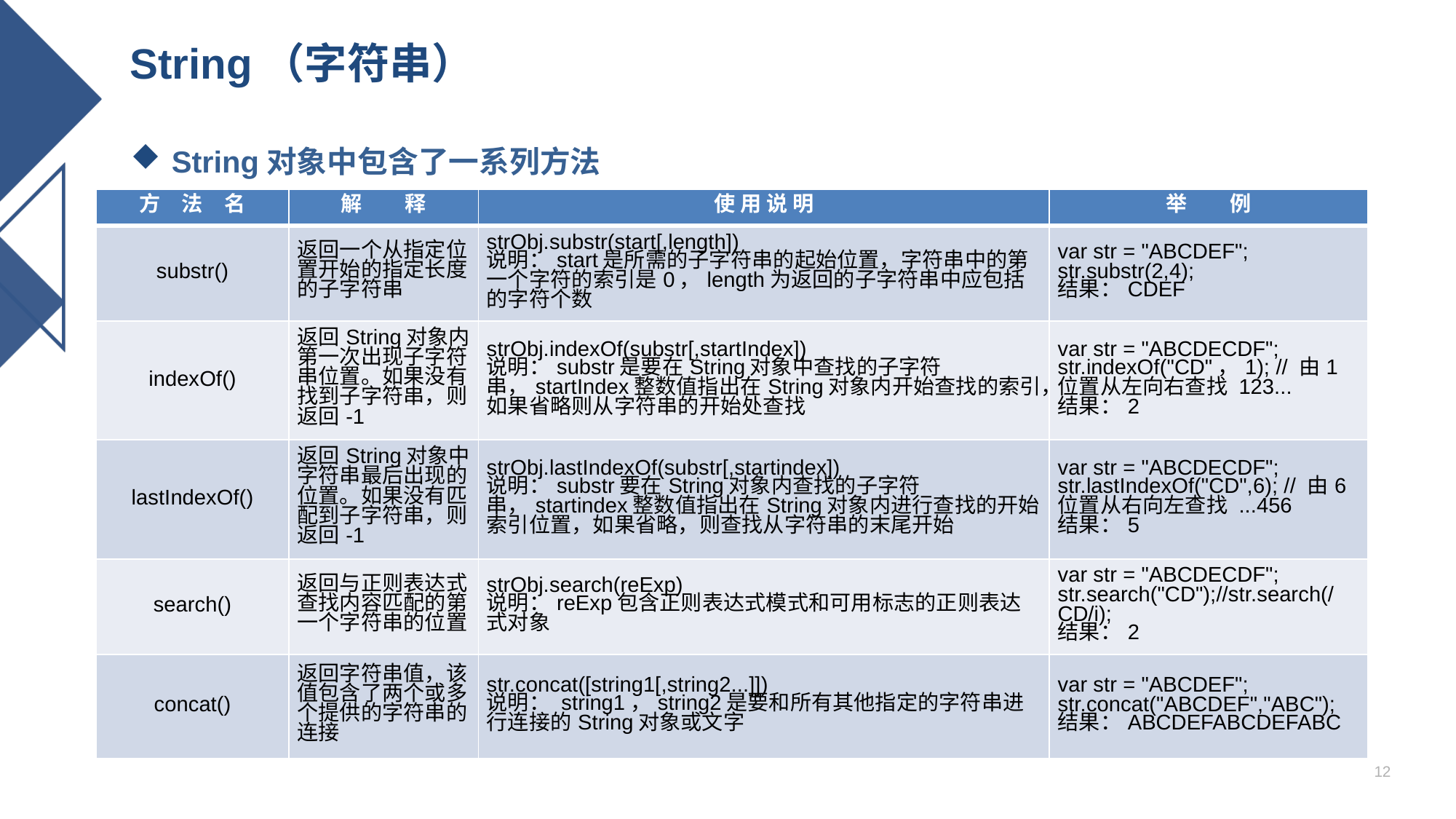

# String（字符串）
String对象中包含了一系列方法
| 方　法　名 | 解　　释 | 使 用 说 明 | 举　　例 |
| --- | --- | --- | --- |
| substr() | 返回一个从指定位置开始的指定长度的子字符串 | strObj.substr(start[,length]) 说明：start是所需的子字符串的起始位置，字符串中的第一个字符的索引是0，length为返回的子字符串中应包括的字符个数 | var str = "ABCDEF"; str.substr(2,4); 结果：CDEF |
| indexOf() | 返回String对象内第一次出现子字符串位置。如果没有找到子字符串，则返回-1 | strObj.indexOf(substr[,startIndex]) 说明：substr是要在String对象中查找的子字符串，startIndex整数值指出在String对象内开始查找的索引，如果省略则从字符串的开始处查找 | var str = "ABCDECDF"; str.indexOf("CD"，1); // 由1位置从左向右查找 123... 结果：2 |
| lastIndexOf() | 返回String对象中字符串最后出现的位置。如果没有匹配到子字符串，则返回-1 | strObj.lastIndexOf(substr[,startindex]) 说明：substr要在String对象内查找的子字符串，startindex整数值指出在String对象内进行查找的开始索引位置，如果省略，则查找从字符串的末尾开始 | var str = "ABCDECDF"; str.lastIndexOf("CD",6); // 由6位置从右向左查找 ...456 结果：5 |
| search() | 返回与正则表达式查找内容匹配的第一个字符串的位置 | strObj.search(reExp) 说明：reExp包含正则表达式模式和可用标志的正则表达式对象 | var str = "ABCDECDF"; str.search("CD");//str.search(/CD/i); 结果：2 |
| concat() | 返回字符串值，该值包含了两个或多个提供的字符串的连接 | str.concat([string1[,string2...]]) 说明： string1，string2是要和所有其他指定的字符串进行连接的String对象或文字 | var str = "ABCDEF"; str.concat("ABCDEF","ABC"); 结果：ABCDEFABCDEFABC |
12